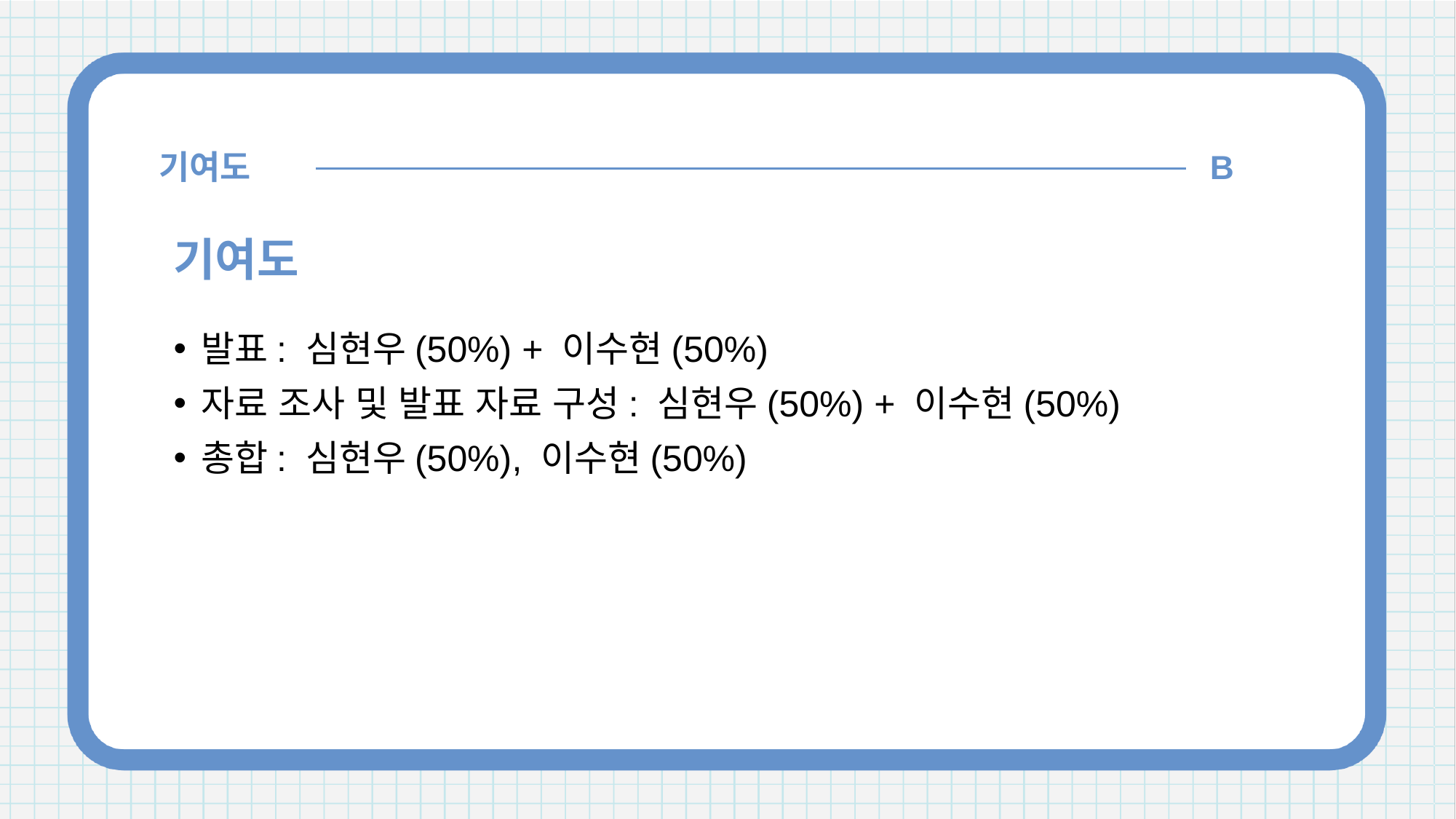

기여도
B
기여도
발표: 심현우(50%) + 이수현(50%)
자료 조사 및 발표 자료 구성: 심현우(50%) + 이수현(50%)
총합: 심현우(50%), 이수현(50%)